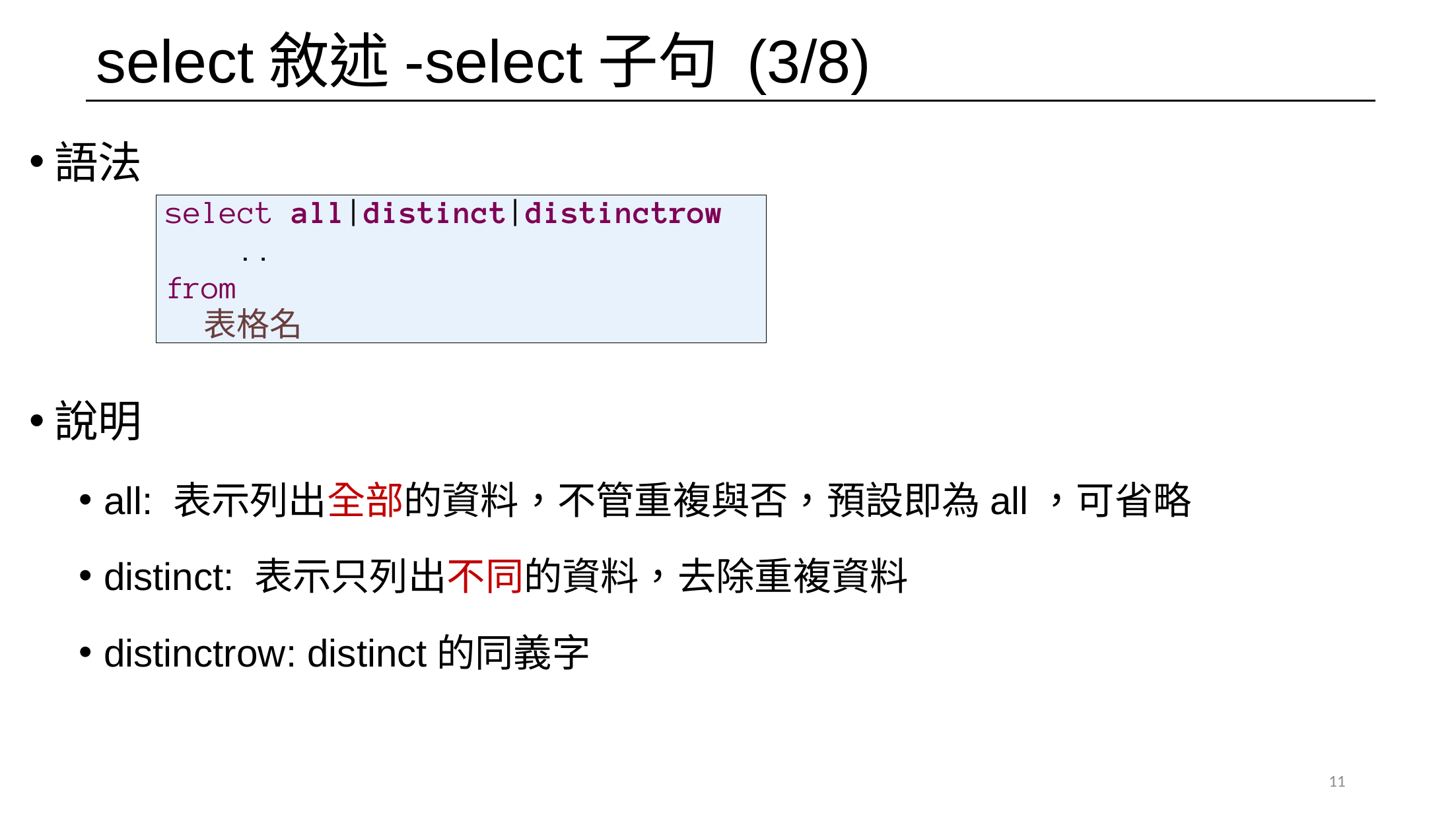

# select敘述-select子句 (3/8)
語法

說明
all: 表示列出全部的資料，不管重複與否，預設即為all，可省略
distinct: 表示只列出不同的資料，去除重複資料
distinctrow: distinct的同義字

select all|distinct|distinctrow
    ..
from
    表格名
11